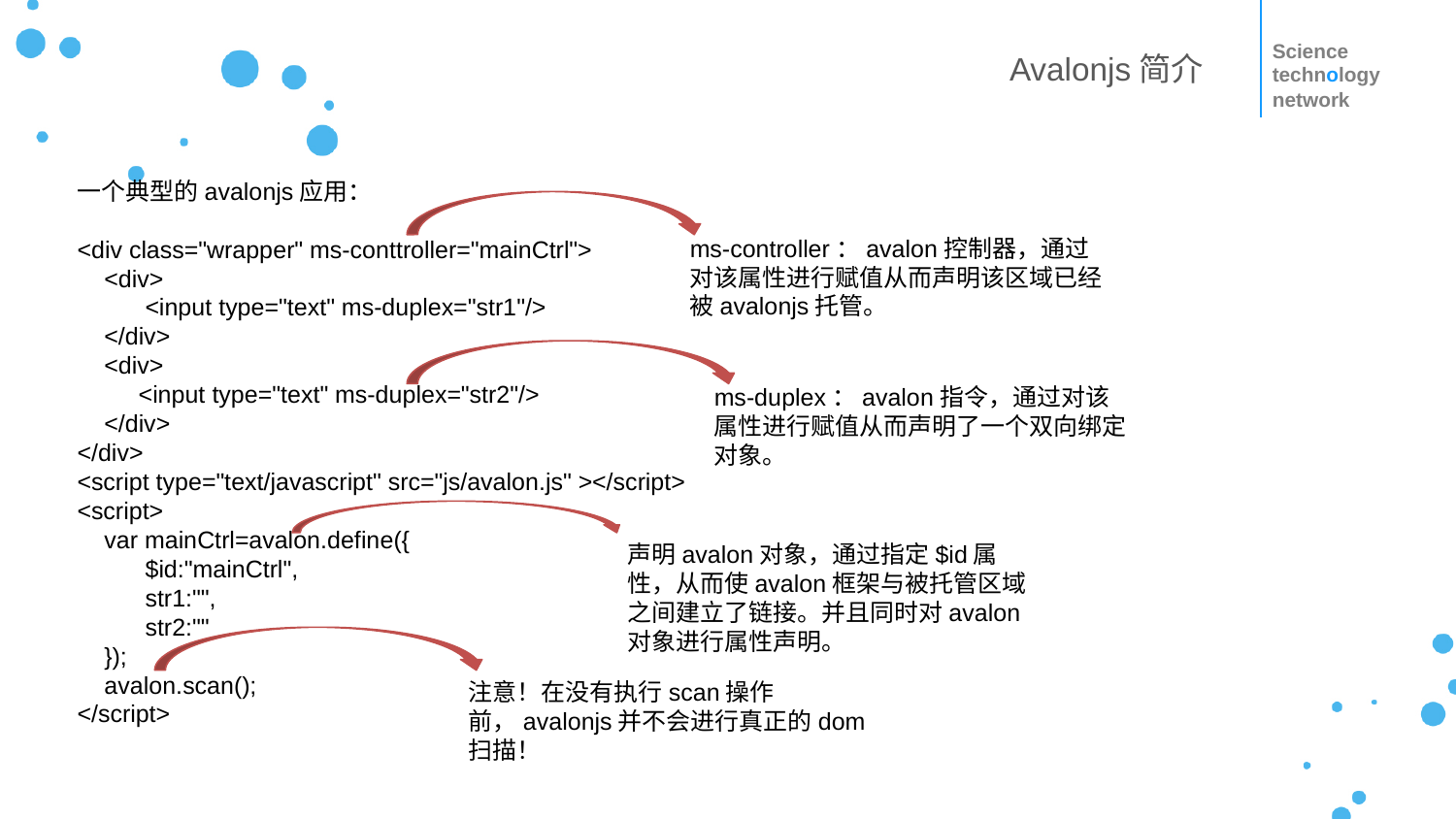

Science
technology
network
Avalonjs简介
一个典型的avalonjs应用：

<div class="wrapper" ms-conttroller="mainCtrl">
    <div>
          <input type="text" ms-duplex="str1"/>
    </div>
    <div>
         <input type="text" ms-duplex="str2"/>
    </div>
</div>
<script type="text/javascript" src="js/avalon.js" ></script>
<script>
    var mainCtrl=avalon.define({
          $id:"mainCtrl",
          str1:"",
          str2:""
    });
    avalon.scan();
</script>

ms-controller：avalon控制器，通过对该属性进行赋值从而声明该区域已经被avalonjs托管。

ms-duplex：avalon指令，通过对该属性进行赋值从而声明了一个双向绑定对象。

声明avalon对象，通过指定$id属性，从而使avalon框架与被托管区域之间建立了链接。并且同时对avalon对象进行属性声明。

注意！在没有执行scan操作前，avalonjs并不会进行真正的dom扫描！